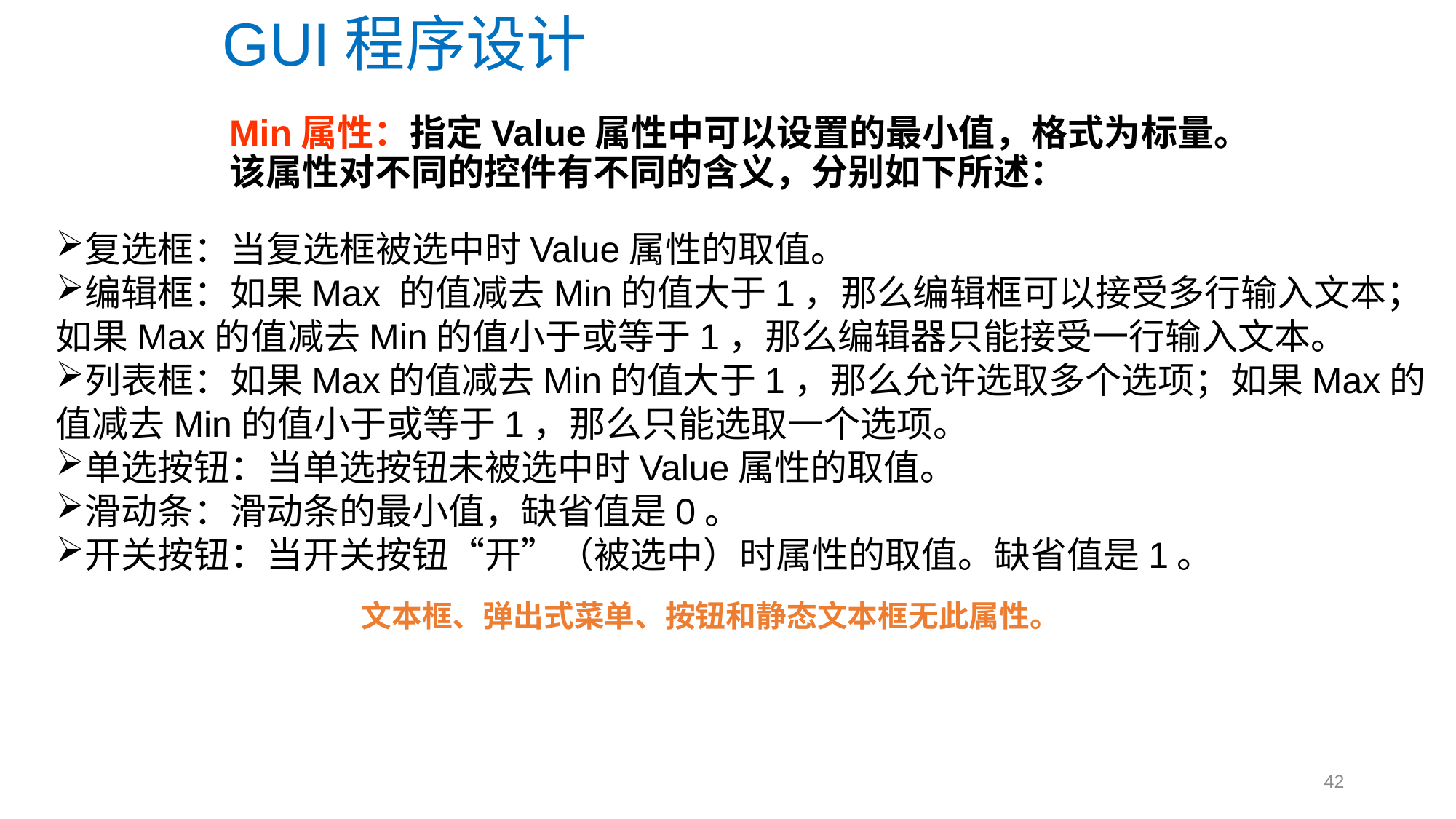

GUI程序设计
Min属性：指定Value属性中可以设置的最小值，格式为标量。
该属性对不同的控件有不同的含义，分别如下所述：
复选框：当复选框被选中时Value属性的取值。
编辑框：如果Max 的值减去Min的值大于1，那么编辑框可以接受多行输入文本；如果Max的值减去Min的值小于或等于1，那么编辑器只能接受一行输入文本。
列表框：如果Max的值减去Min的值大于1，那么允许选取多个选项；如果Max的值减去Min的值小于或等于1，那么只能选取一个选项。
单选按钮：当单选按钮未被选中时Value属性的取值。
滑动条：滑动条的最小值，缺省值是0。
开关按钮：当开关按钮“开”（被选中）时属性的取值。缺省值是1。
文本框、弹出式菜单、按钮和静态文本框无此属性。
42